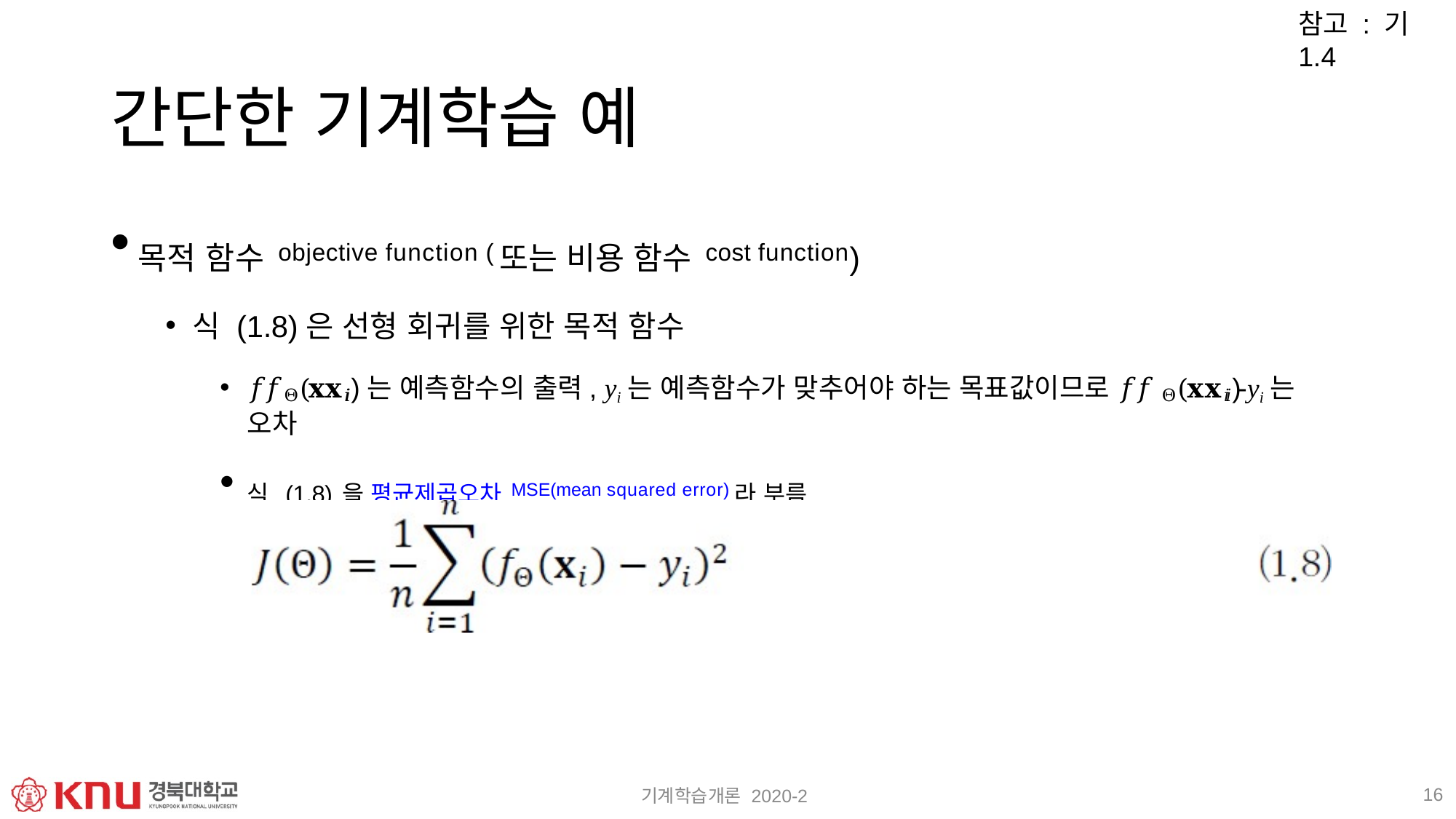

참고 : 기1.4
# 간단한 기계학습 예
목적 함수objective function (또는 비용 함수cost function)
식 (1.8)은 선형 회귀를 위한 목적 함수
𝑓𝑓Θ(𝐱𝐱𝑖𝑖)는 예측함수의 출력, yi는 예측함수가 맞추어야 하는 목표값이므로 𝑓𝑓Θ(𝐱𝐱𝑖𝑖)-yi는 오차
식 (1.8)을 평균제곱오차MSE(mean squared error)라 부름

16
기계학습개론 2020-2